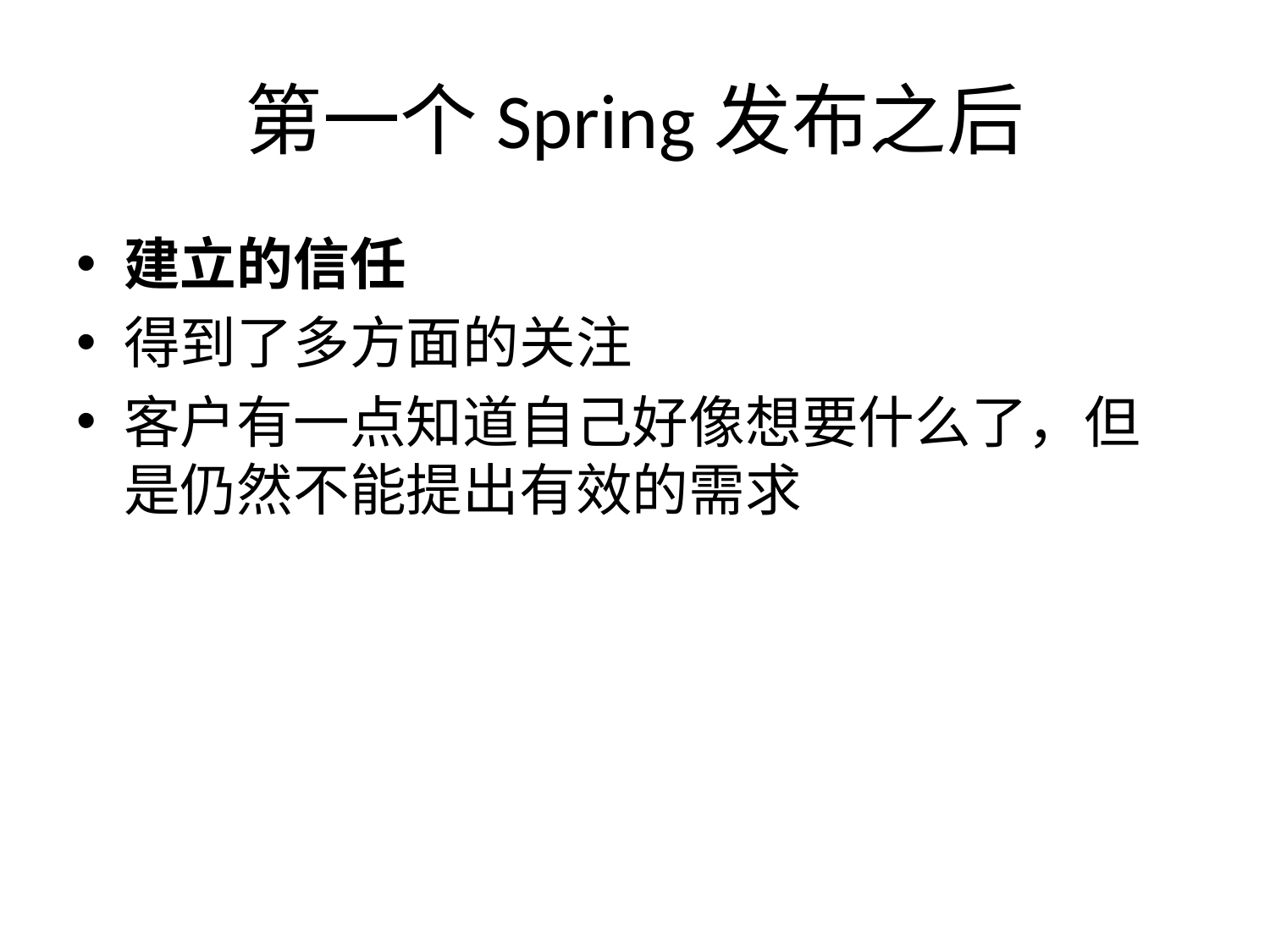

# 第一个Spring发布之后
建立的信任
得到了多方面的关注
客户有一点知道自己好像想要什么了，但是仍然不能提出有效的需求